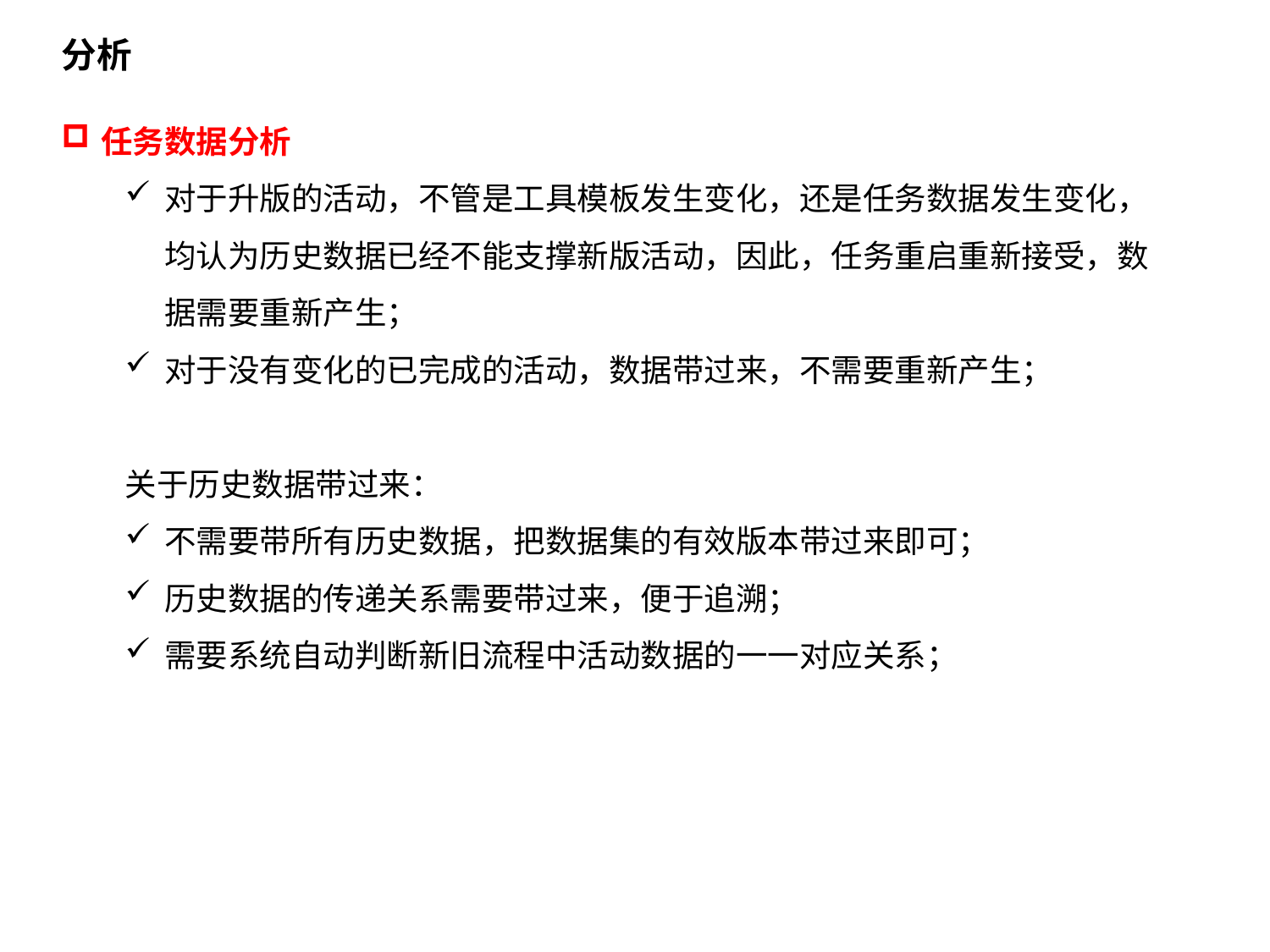

分析
任务数据分析
对于升版的活动，不管是工具模板发生变化，还是任务数据发生变化，均认为历史数据已经不能支撑新版活动，因此，任务重启重新接受，数据需要重新产生；
对于没有变化的已完成的活动，数据带过来，不需要重新产生；

关于历史数据带过来：
不需要带所有历史数据，把数据集的有效版本带过来即可；
历史数据的传递关系需要带过来，便于追溯；
需要系统自动判断新旧流程中活动数据的一一对应关系；